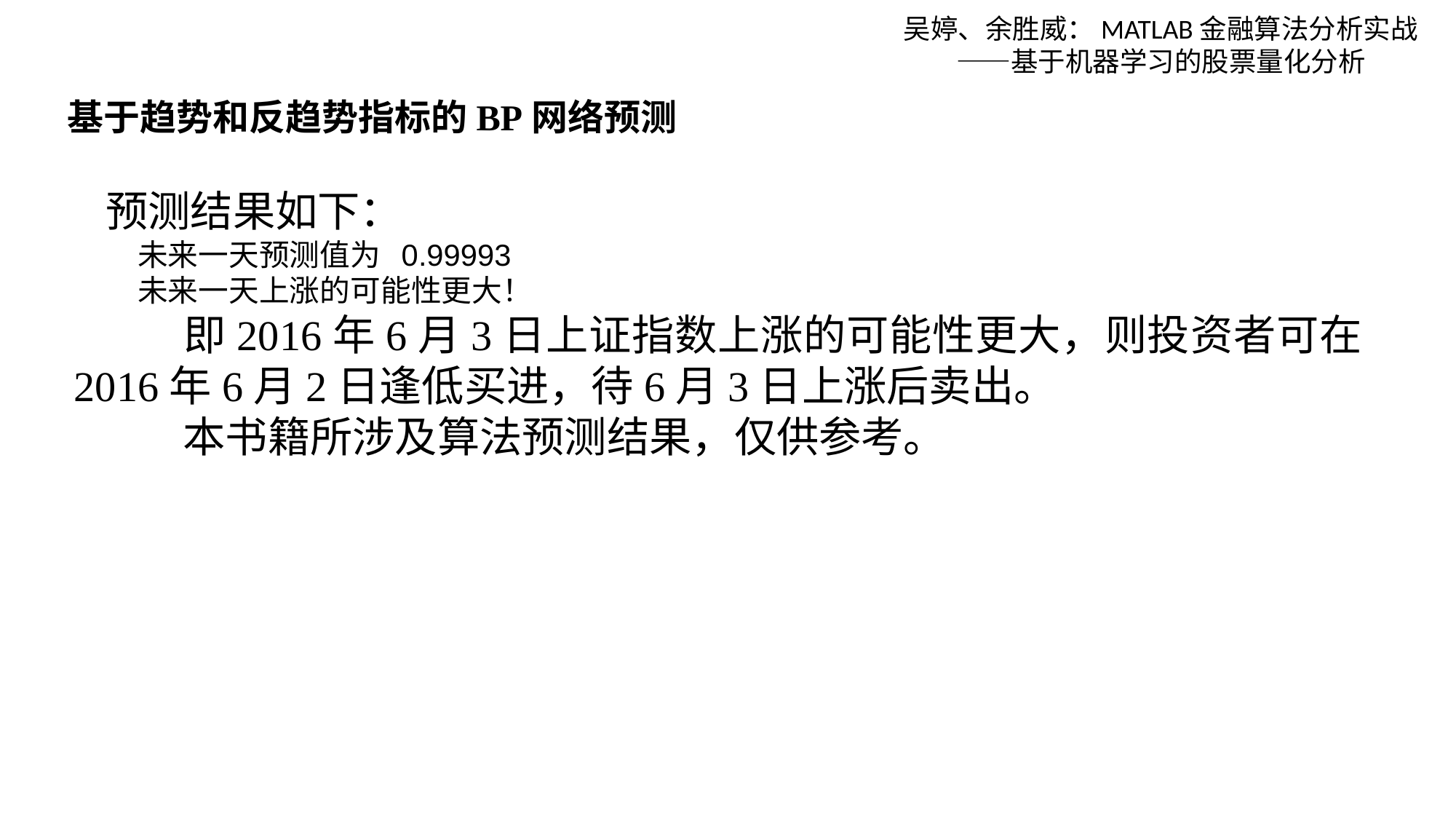

吴婷、余胜威：MATLAB金融算法分析实战——基于机器学习的股票量化分析
基于趋势和反趋势指标的BP网络预测
预测结果如下：
未来一天预测值为  0.99993
未来一天上涨的可能性更大！
	即2016年6月3日上证指数上涨的可能性更大，则投资者可在2016年6月2日逢低买进，待6月3日上涨后卖出。
	本书籍所涉及算法预测结果，仅供参考。